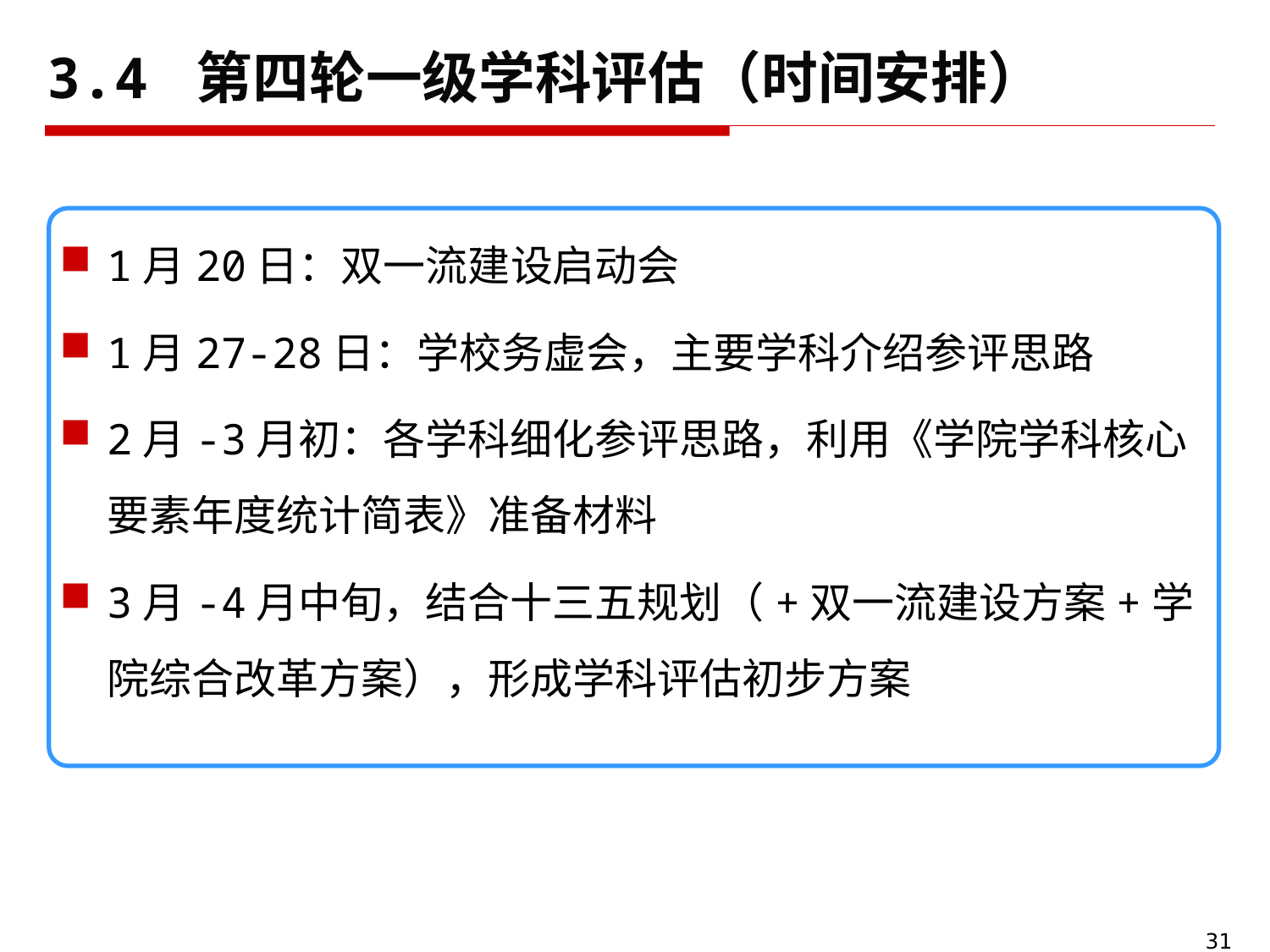

3.4 第四轮一级学科评估（时间安排）
1月20日：双一流建设启动会
1月27-28日：学校务虚会，主要学科介绍参评思路
2月-3月初：各学科细化参评思路，利用《学院学科核心要素年度统计简表》准备材料
3月-4月中旬，结合十三五规划（+双一流建设方案+学院综合改革方案），形成学科评估初步方案

31